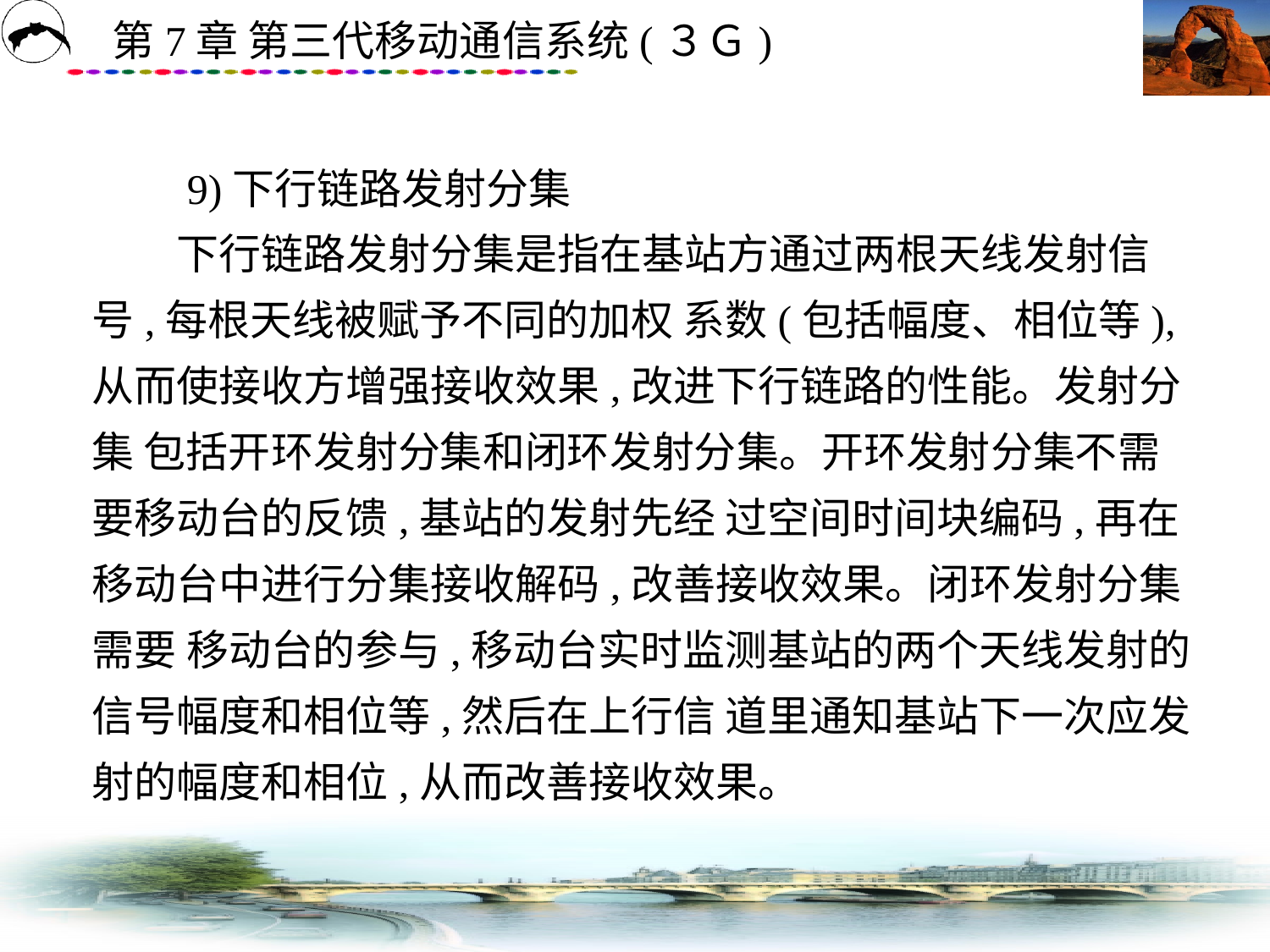

# 9)下行链路发射分集 　　下行链路发射分集是指在基站方通过两根天线发射信号,每根天线被赋予不同的加权 系数(包括幅度、相位等),从而使接收方增强接收效果,改进下行链路的性能。发射分集 包括开环发射分集和闭环发射分集。开环发射分集不需要移动台的反馈,基站的发射先经 过空间时间块编码,再在移动台中进行分集接收解码,改善接收效果。闭环发射分集需要 移动台的参与,移动台实时监测基站的两个天线发射的信号幅度和相位等,然后在上行信 道里通知基站下一次应发射的幅度和相位,从而改善接收效果。